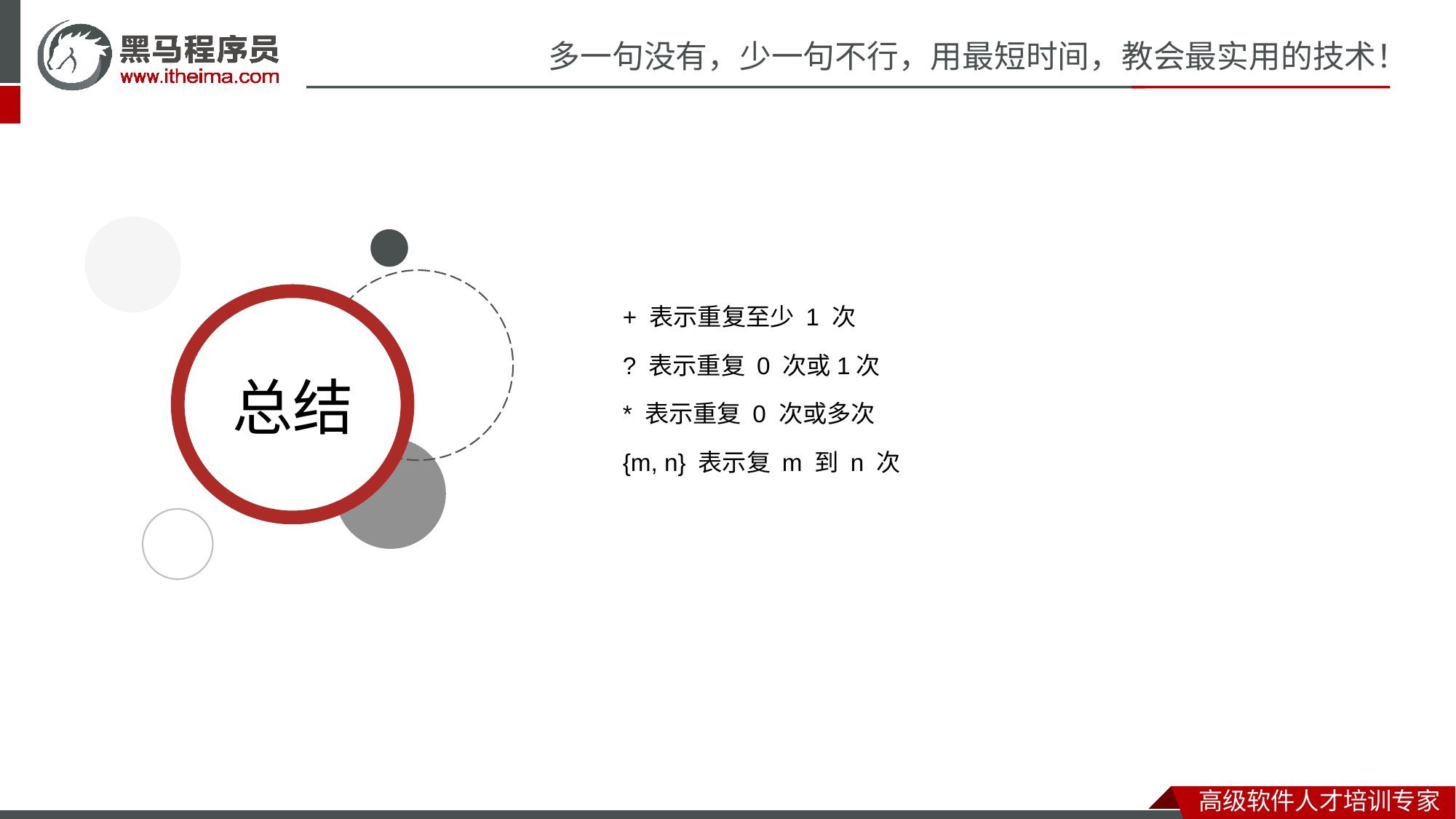

+ 表示重复至少 1 次
? 表示重复 0 次或1次
* 表示重复 0 次或多次
{m, n} 表示复 m 到 n 次